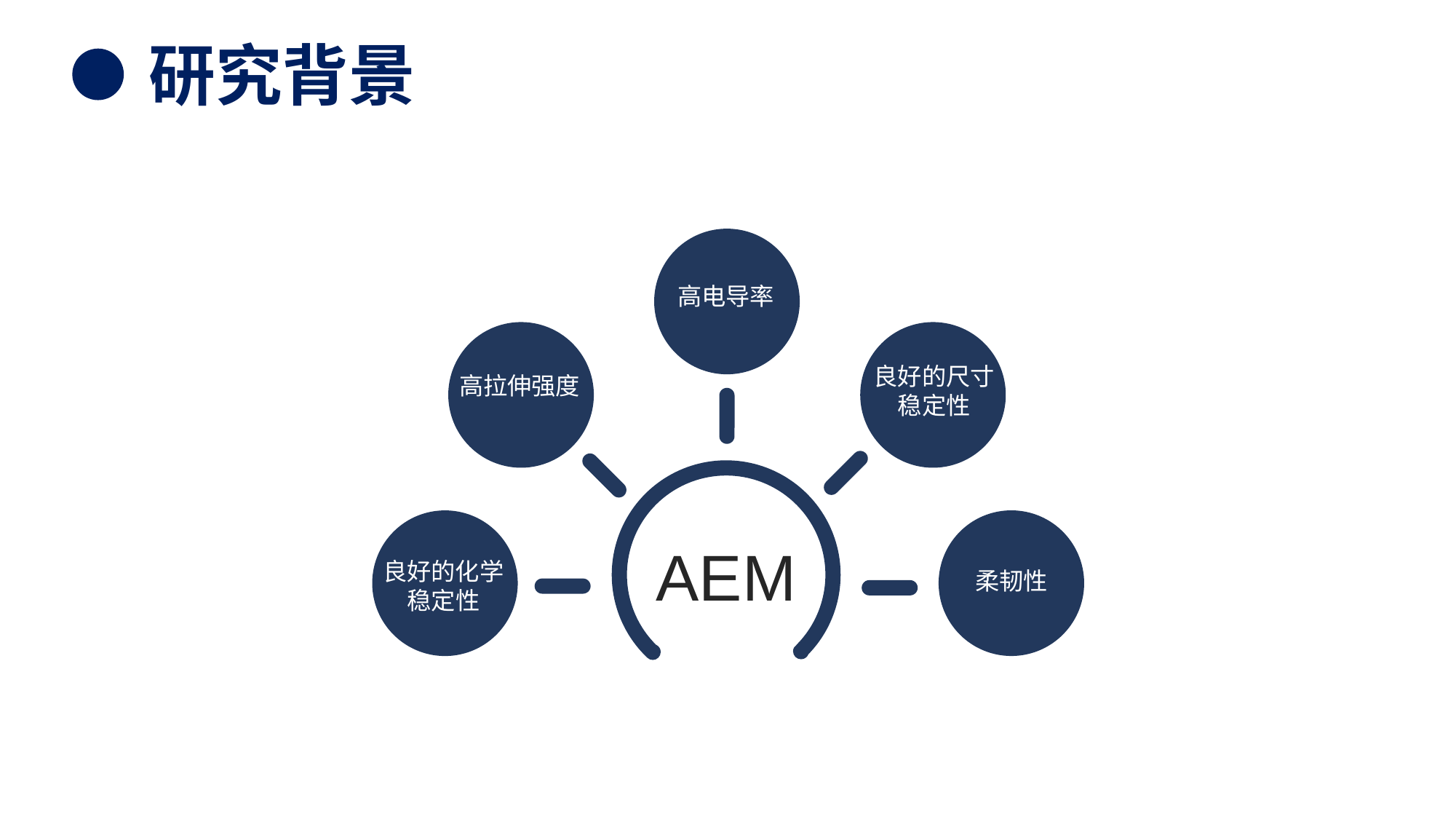

研究背景

高电导率

良好的尺寸
稳定性
高拉伸强度

AEM
良好的化学
稳定性
柔韧性